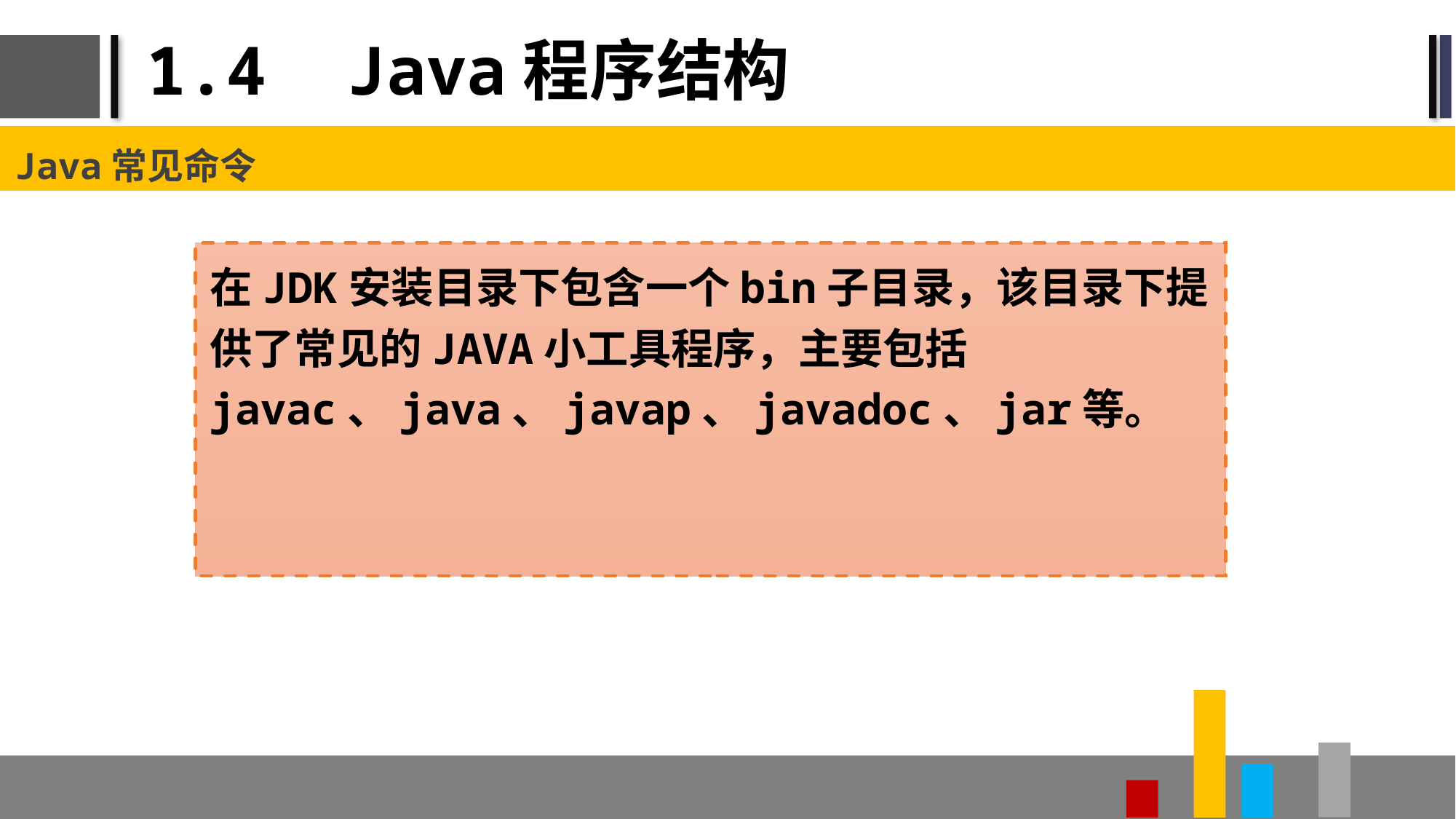

# 1.4  Java程序结构

Java常见命令
在JDK安装目录下包含一个bin子目录，该目录下提供了常见的JAVA小工具程序，主要包括javac、java、javap、javadoc、jar等。